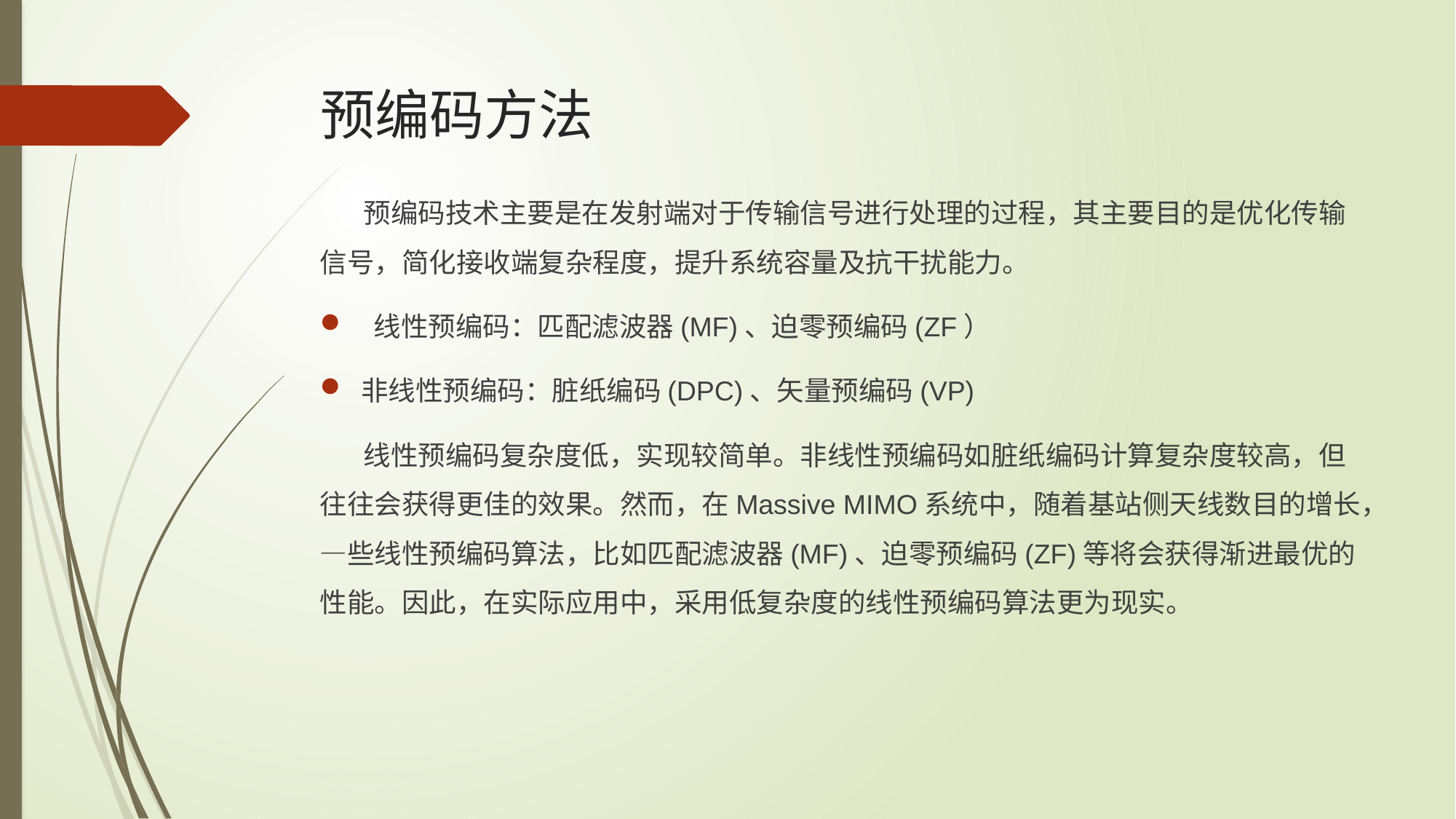

# 预编码方法
      预编码技术主要是在发射端对于传输信号进行处理的过程，其主要目的是优化传输信号，简化接收端复杂程度，提升系统容量及抗干扰能力。
 线性预编码：匹配滤波器(MF)、迫零预编码(ZF）
非线性预编码：脏纸编码(DPC)、矢量预编码(VP)
      线性预编码复杂度低，实现较简单。非线性预编码如脏纸编码计算复杂度较高，但往往会获得更佳的效果。然而，在Massive MIMO系统中，随着基站侧天线数目的增长，—些线性预编码算法，比如匹配滤波器(MF)、迫零预编码(ZF)等将会获得渐进最优的性能。因此，在实际应用中，采用低复杂度的线性预编码算法更为现实。